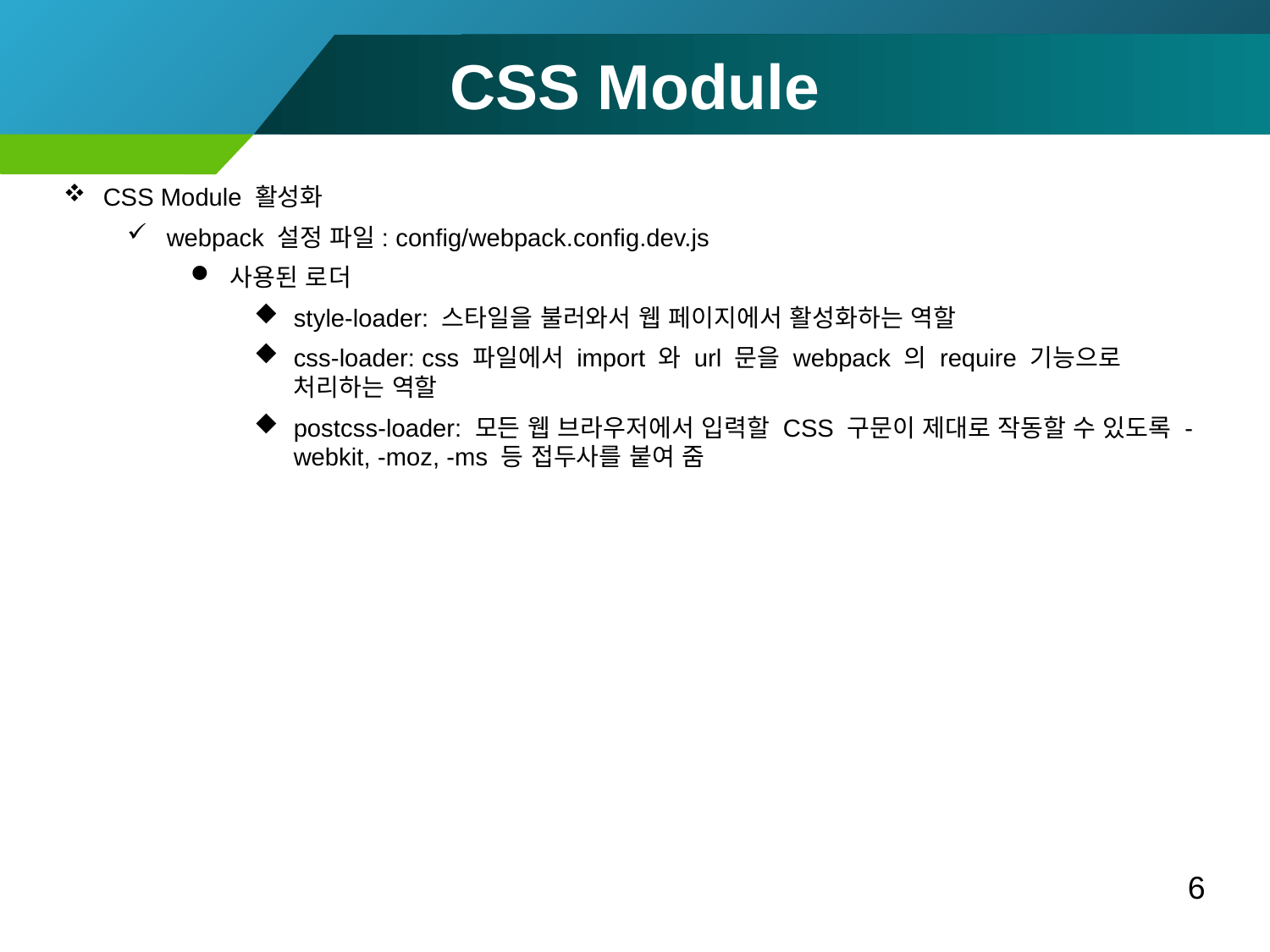

CSS Module
CSS Module 활성화
webpack 설정 파일: config/webpack.config.dev.js
사용된 로더
style-loader: 스타일을 불러와서 웹 페이지에서 활성화하는 역할
css-loader: css 파일에서 import 와 url 문을 webpack 의 require 기능으로 처리하는 역할
postcss-loader: 모든 웹 브라우저에서 입력할 CSS 구문이 제대로 작동할 수 있도록 -webkit, -moz, -ms 등 접두사를 붙여 줌

6